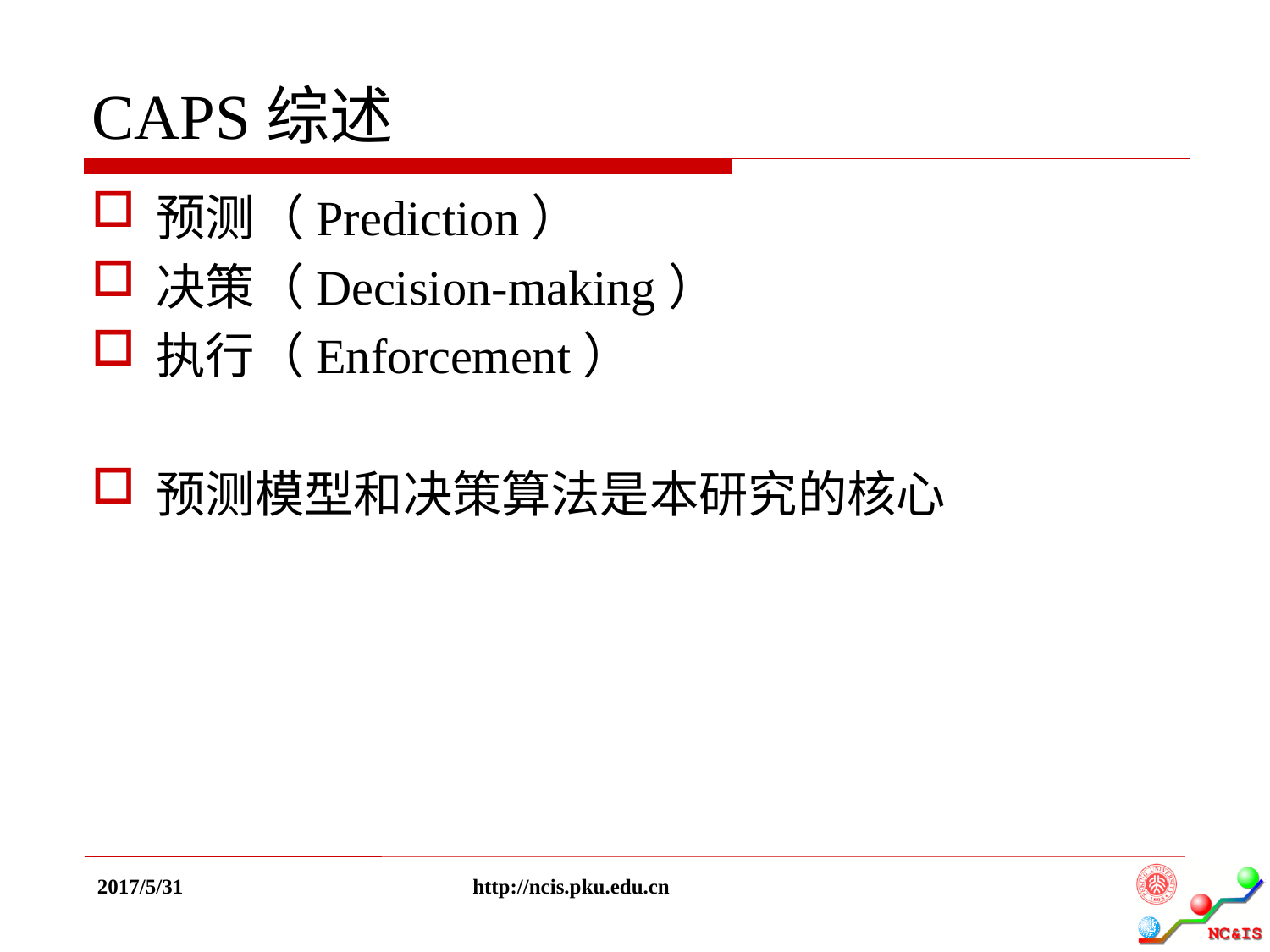

# CAPS综述
预测（Prediction）
决策（Decision-making）
执行（Enforcement）

预测模型和决策算法是本研究的核心
2017/5/31
http://ncis.pku.edu.cn